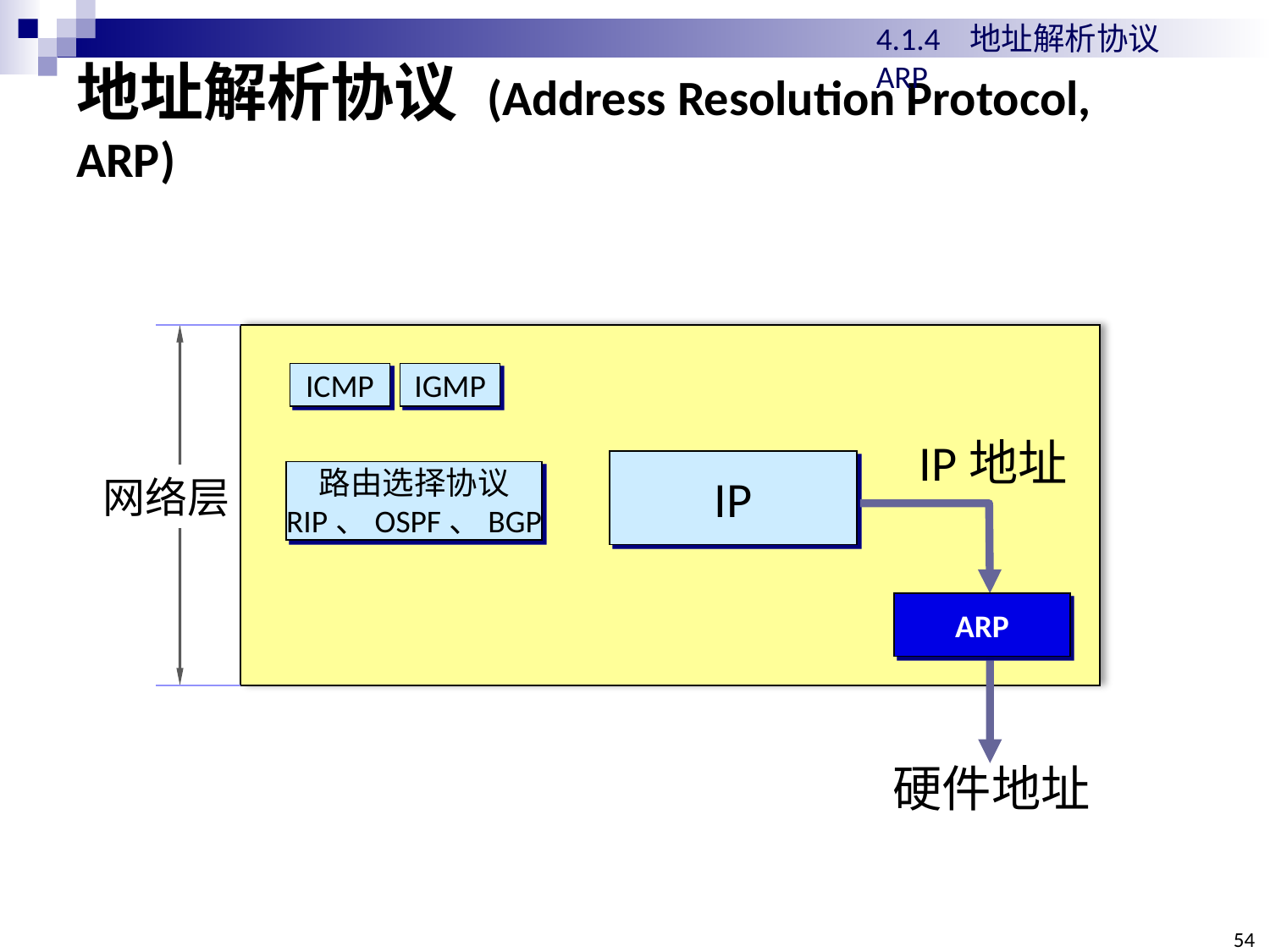

4.1.4   地址解析协议ARP
# 地址解析协议 (Address Resolution Protocol, ARP)

ARP

ICMP
IGMP
IP地址
IP
路由选择协议
RIP、OSPF、BGP
网络层

ARP

硬件地址
54